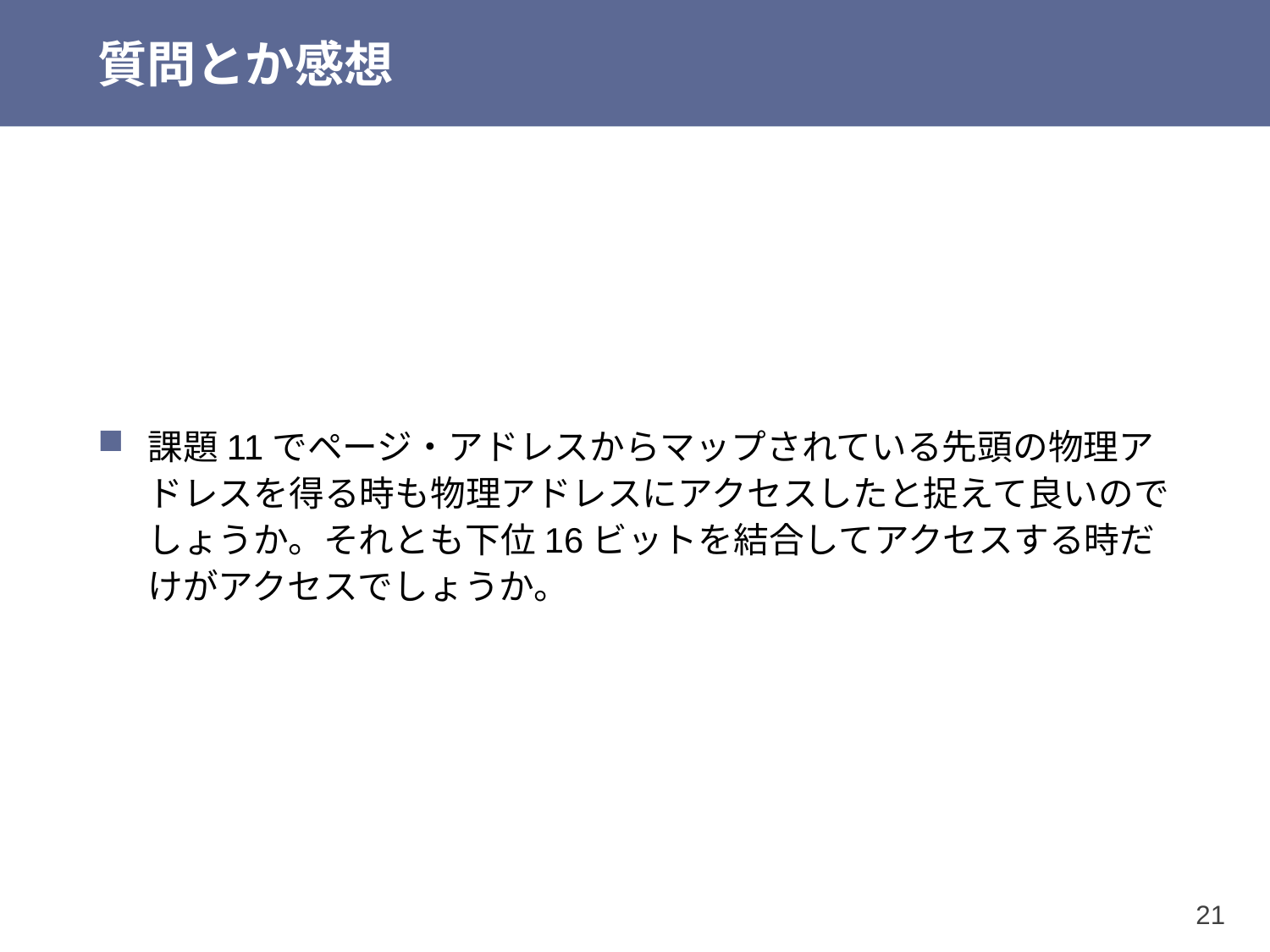

# 質問とか感想
課題11でページ・アドレスからマップされている先頭の物理アドレスを得る時も物理アドレスにアクセスしたと捉えて良いのでしょうか。それとも下位16ビットを結合してアクセスする時だけがアクセスでしょうか。